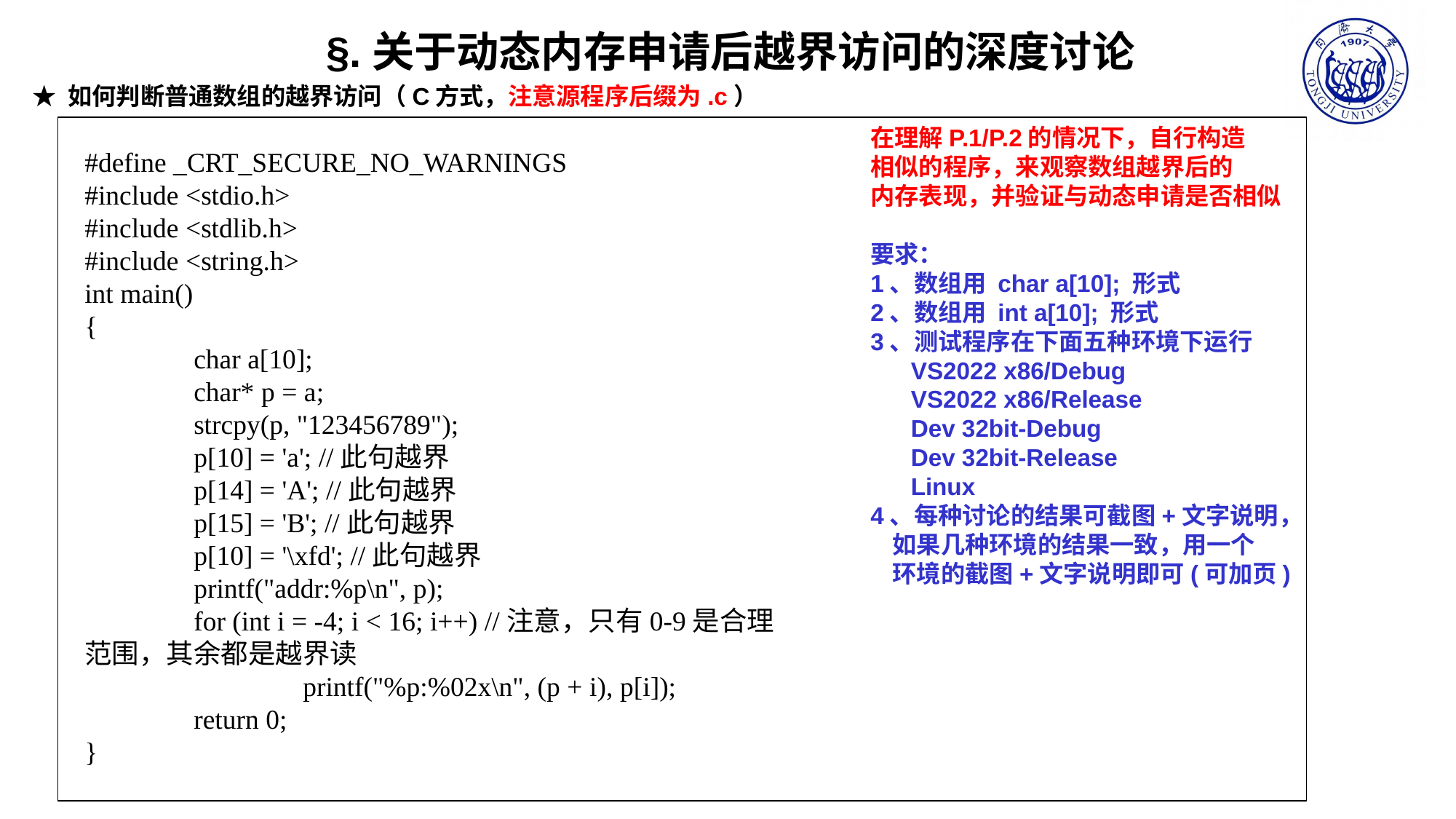

§.关于动态内存申请后越界访问的深度讨论
★ 如何判断普通数组的越界访问（C方式，注意源程序后缀为.c）
在理解P.1/P.2的情况下，自行构造
相似的程序，来观察数组越界后的
内存表现，并验证与动态申请是否相似

要求：
1、数组用 char a[10]; 形式
2、数组用 int a[10]; 形式
3、测试程序在下面五种环境下运行
      VS2022 x86/Debug
      VS2022 x86/Release
      Dev 32bit-Debug
      Dev 32bit-Release
      Linux
4、每种讨论的结果可截图+文字说明，
   如果几种环境的结果一致，用一个
   环境的截图+文字说明即可(可加页)

#define _CRT_SECURE_NO_WARNINGS
#include <stdio.h>
#include <stdlib.h>
#include <string.h>
int main()
{
	char a[10];
	char* p = a;
	strcpy(p, "123456789");
	p[10] = 'a'; //此句越界
	p[14] = 'A'; //此句越界
	p[15] = 'B'; //此句越界
	p[10] = '\xfd'; //此句越界
	printf("addr:%p\n", p);
	for (int i = -4; i < 16; i++) //注意，只有0-9是合理范围，其余都是越界读
		printf("%p:%02x\n", (p + i), p[i]);
	return 0;
}